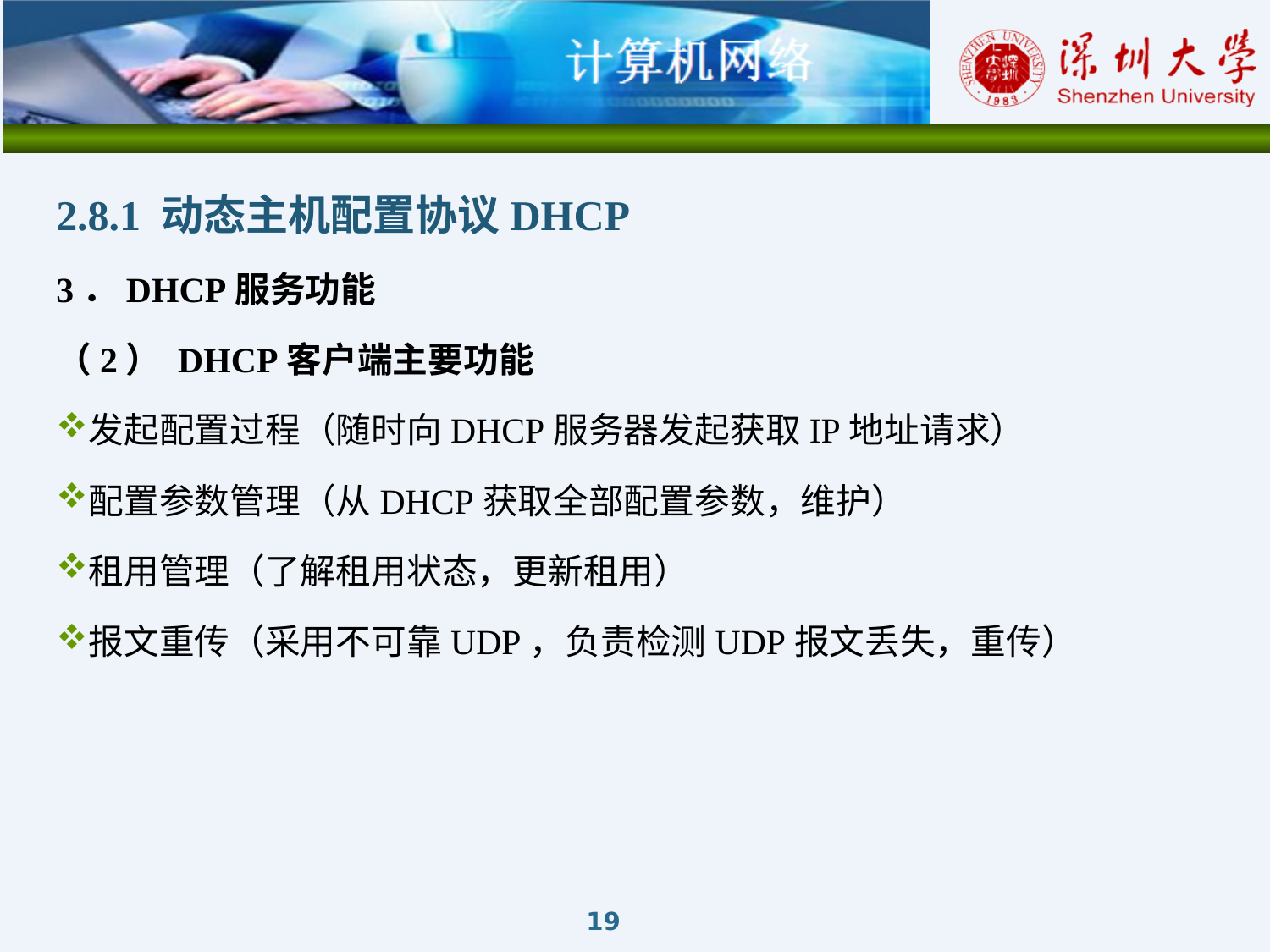

2.8.1 动态主机配置协议DHCP
3．DHCP服务功能
（2） DHCP客户端主要功能
发起配置过程（随时向DHCP服务器发起获取IP地址请求）
配置参数管理（从DHCP获取全部配置参数，维护）
租用管理（了解租用状态，更新租用）
报文重传（采用不可靠UDP，负责检测UDP报文丢失，重传）
19